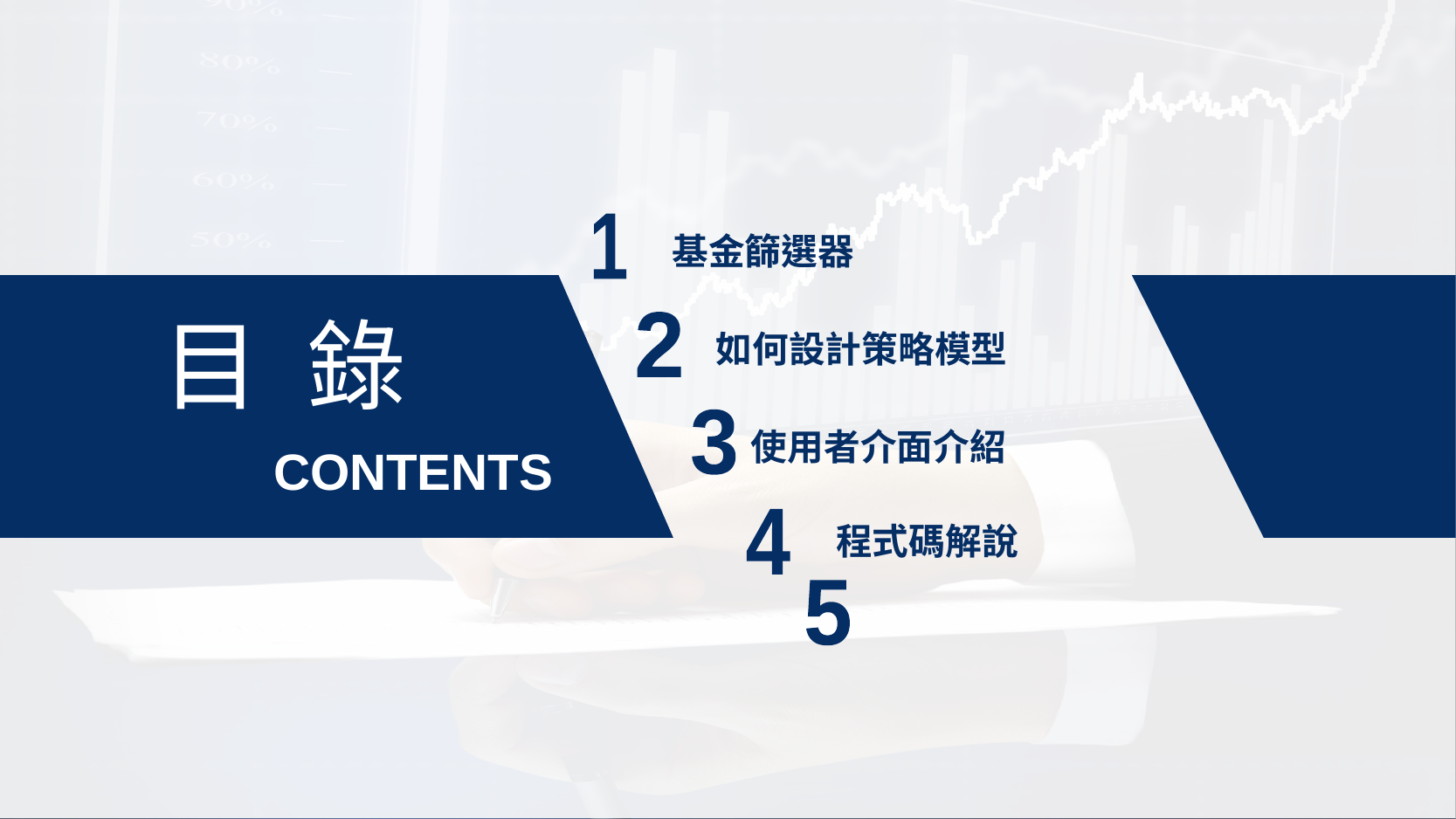

基金篩選器
1

目 錄
如何設計策略模型
2
使用者介面介紹
3
   CONTENTS
程式碼解說
4
5